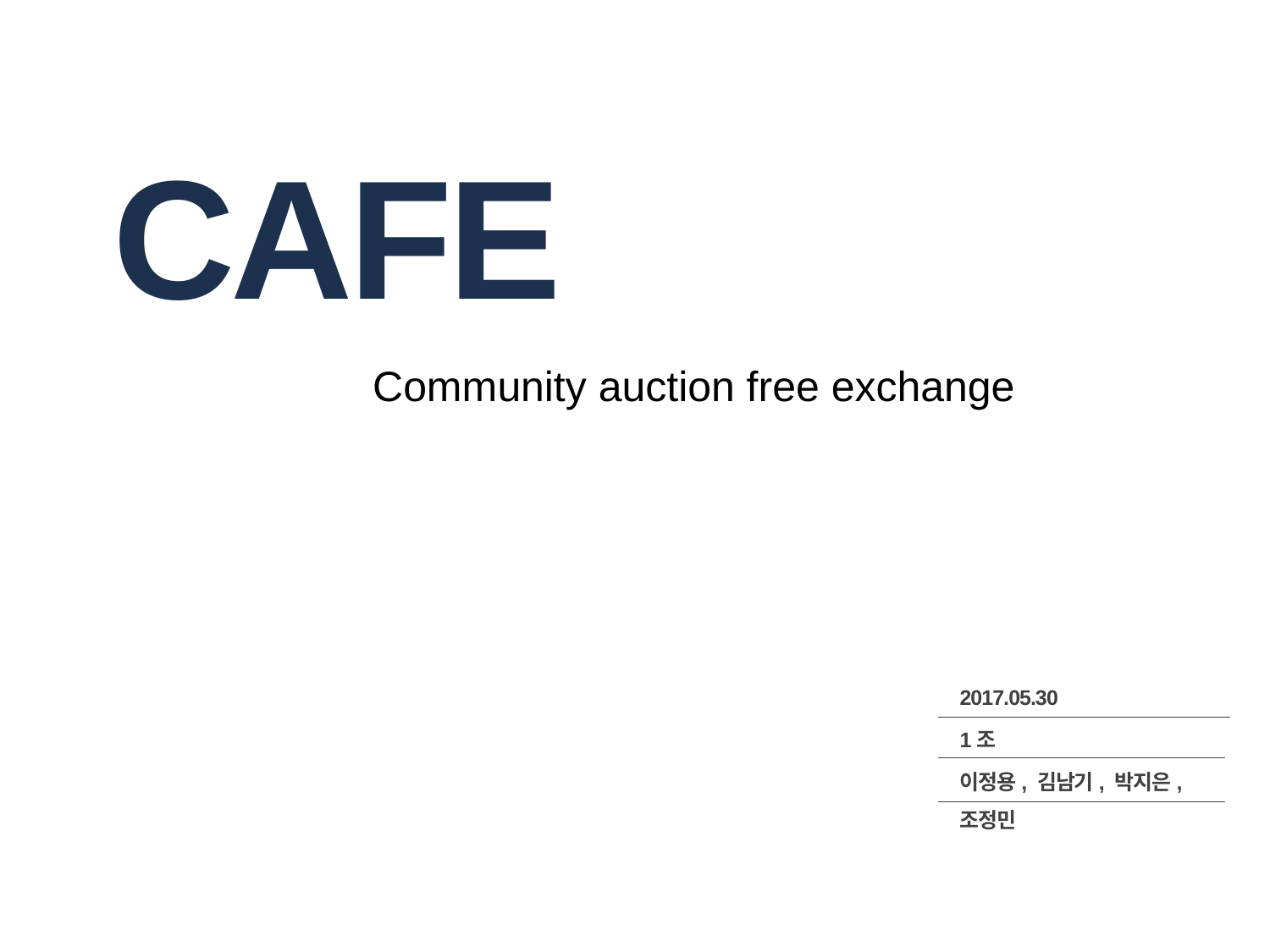

# CAFE
Community auction free exchange
2017.05.30
1조
이정용, 김남기, 박지은, 조정민